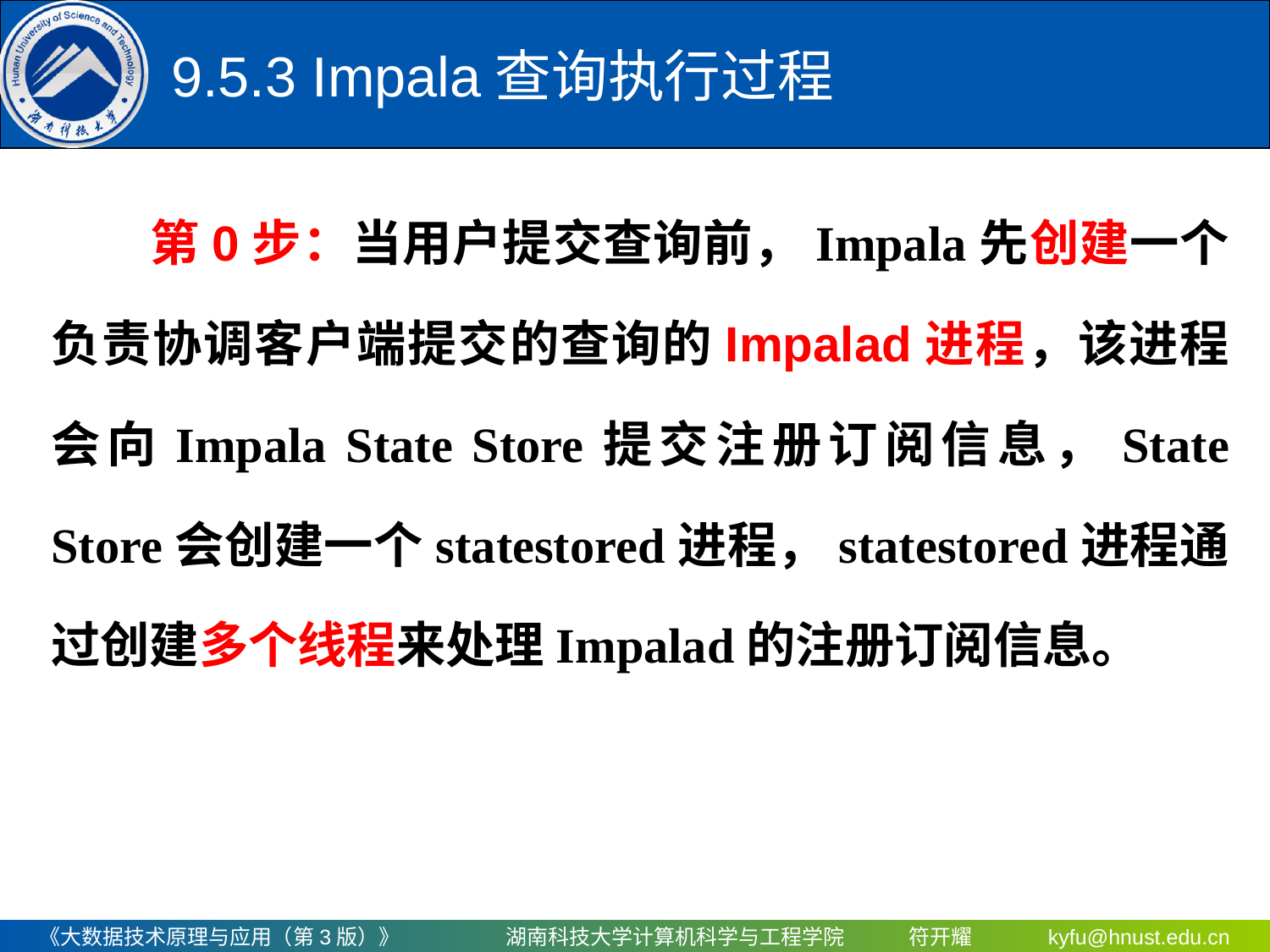

9.5.3 Impala查询执行过程
第0步：当用户提交查询前，Impala先创建一个负责协调客户端提交的查询的Impalad进程，该进程会向Impala State Store提交注册订阅信息，State Store会创建一个statestored进程，statestored进程通过创建多个线程来处理Impalad的注册订阅信息。